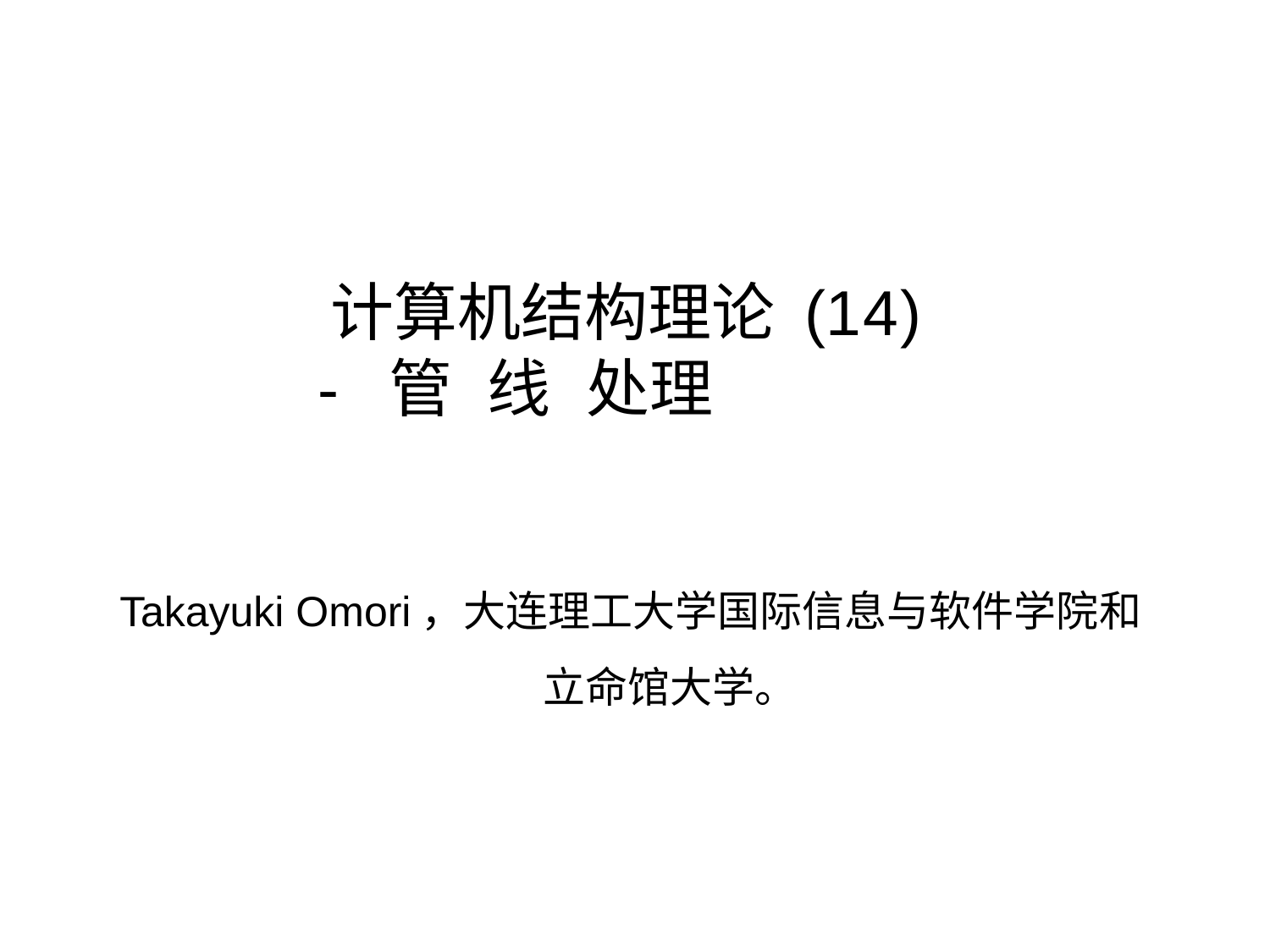

# 计算机结构理论 (14)
-管线处理
Takayuki Omori，大连理工大学国际信息与软件学院和立命馆大学。